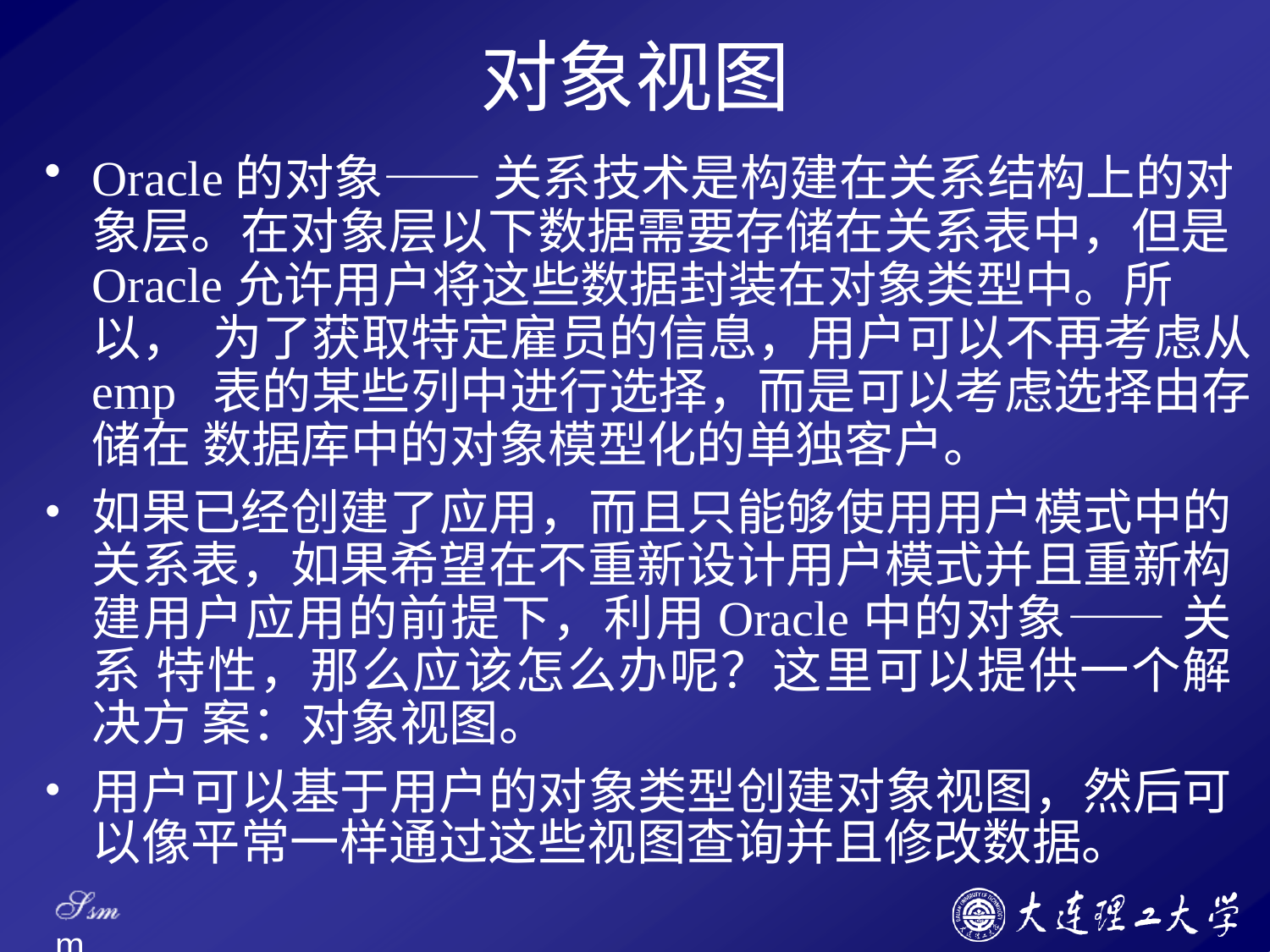

# 对象视图
Oracle的对象—— 关系技术是构建在关系结构上的对 象层。在对象层以下数据需要存储在关系表中，但是 Oracle允许用户将这些数据封装在对象类型中。所以，  为了获取特定雇员的信息，用户可以不再考虑从emp  表的某些列中进行选择，而是可以考虑选择由存储在 数据库中的对象模型化的单独客户。
如果已经创建了应用，而且只能够使用用户模式中的 关系表，如果希望在不重新设计用户模式并且重新构 建用户应用的前提下，利用Oracle中的对象—— 关系 特性，那么应该怎么办呢？这里可以提供一个解决方 案：对象视图。
用户可以基于用户的对象类型创建对象视图，然后可 以像平常一样通过这些视图查询并且修改数据。

Ssm